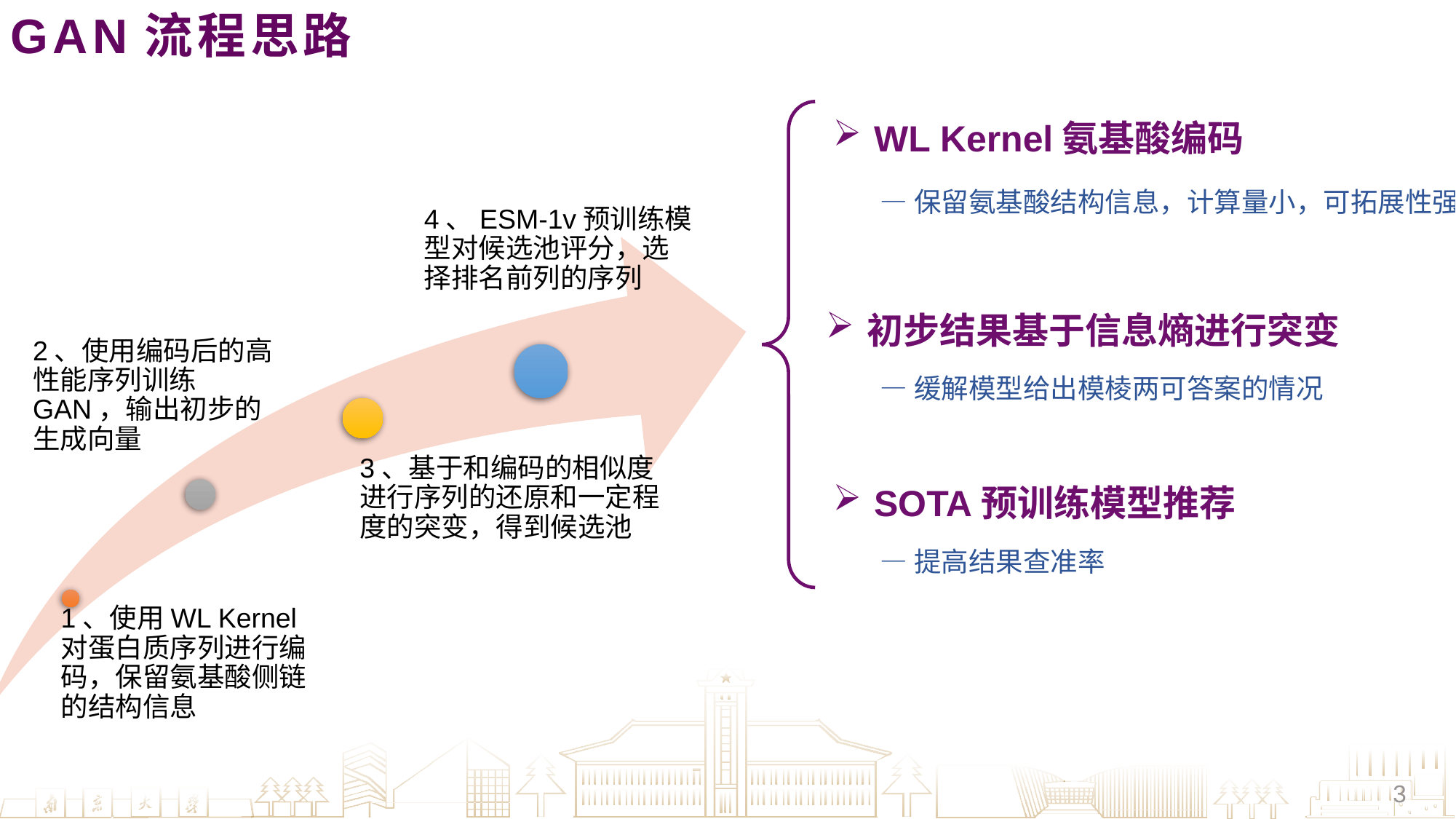

GAN流程思路
WL Kernel氨基酸编码

—保留氨基酸结构信息，计算量小，可拓展性强
1、使用WL Kernel对蛋白质序列进行编码，保留氨基酸侧链的结构信息
2、使用编码后的高性能序列训练GAN，输出初步的生成向量
3、基于和编码的相似度进行序列的还原和一定程度的突变，得到候选池
4、ESM-1v预训练模型对候选池评分，选择排名前列的序列
初步结果基于信息熵进行突变
—缓解模型给出模棱两可答案的情况
SOTA预训练模型推荐
—提高结果查准率
3